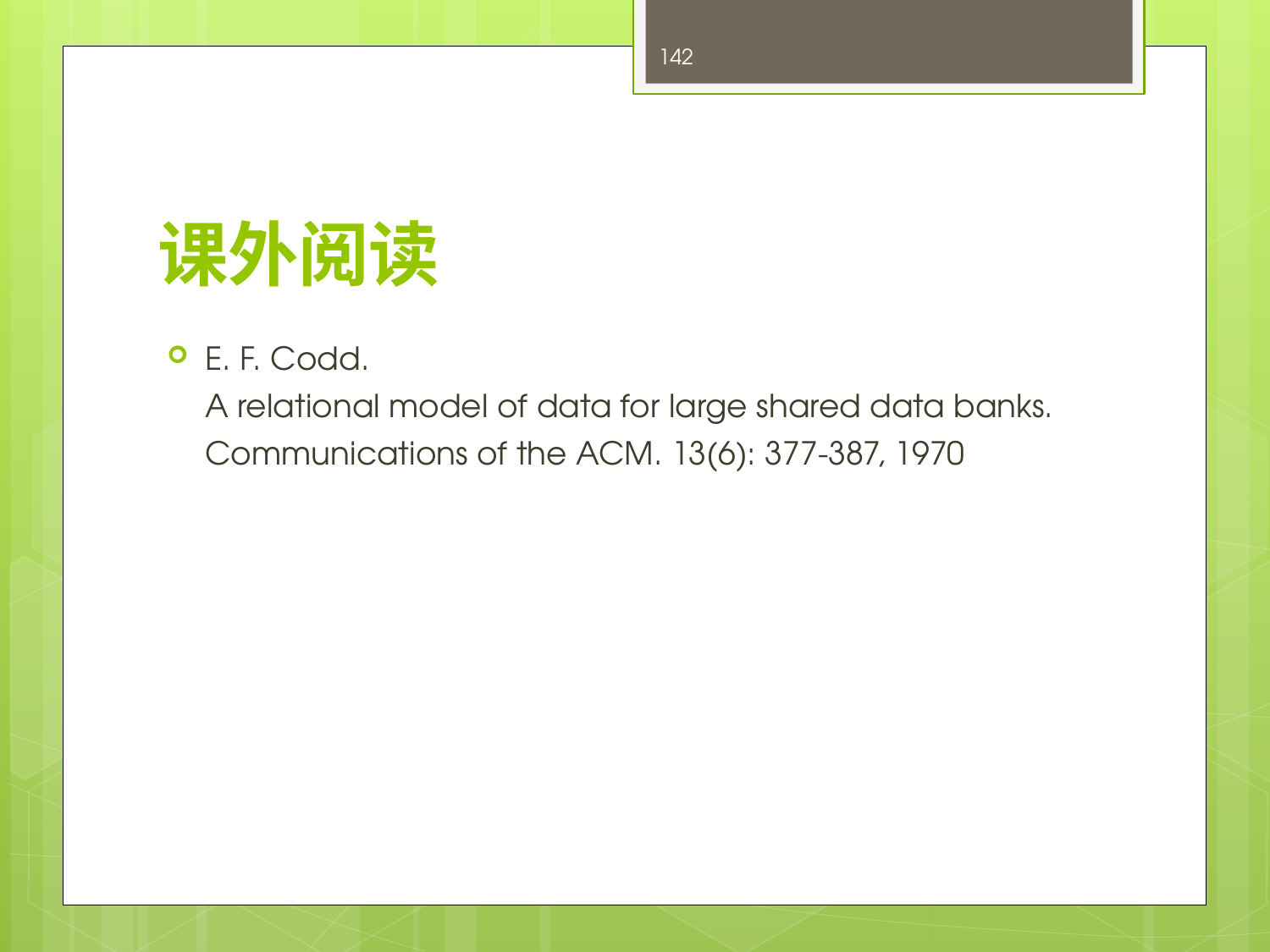

142
# 课外阅读
E. F. Codd.
A relational model of data for large shared data banks.
Communications of the ACM. 13(6): 377-387, 1970